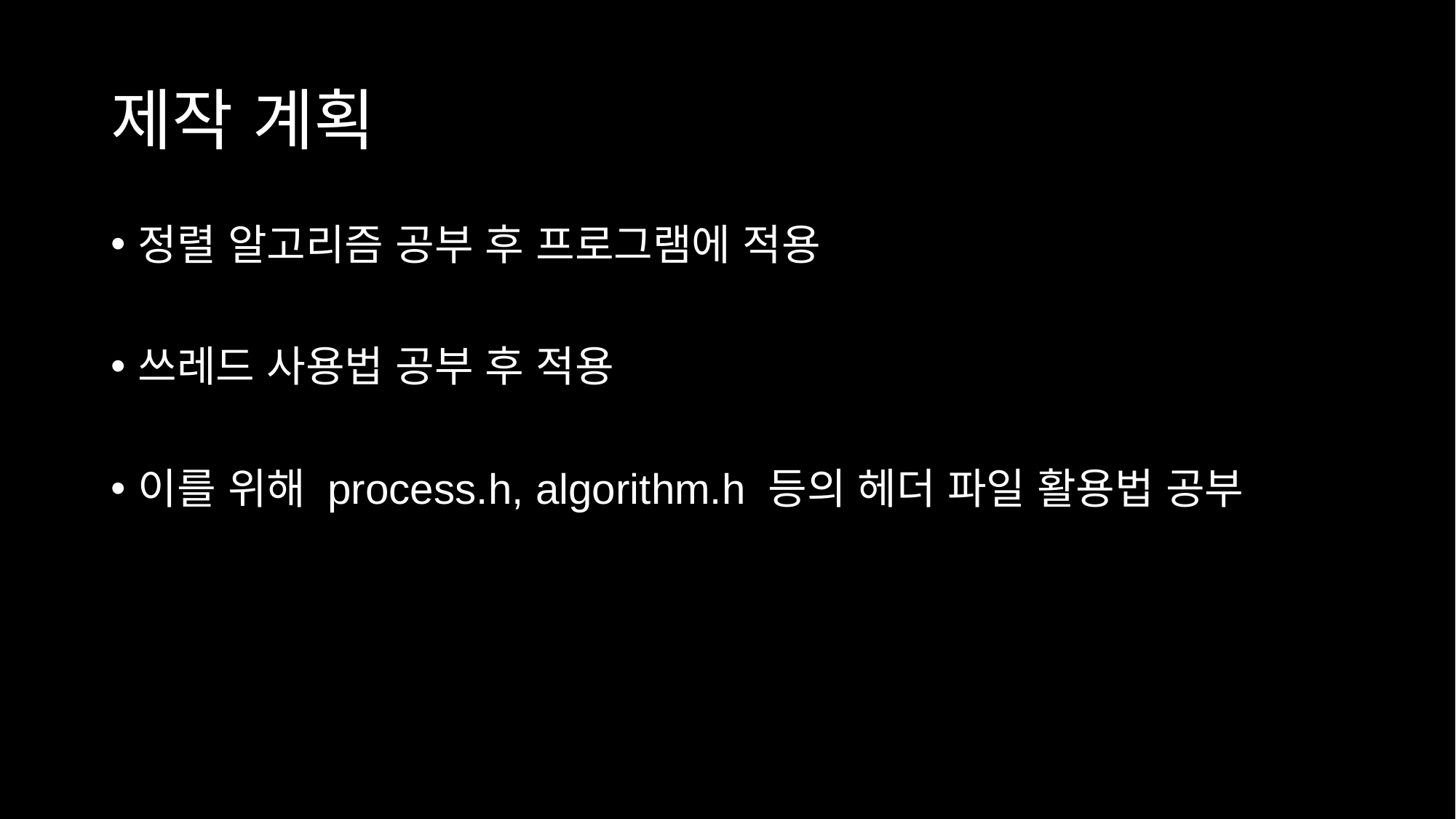

# 제작 계획
정렬 알고리즘 공부 후 프로그램에 적용

쓰레드 사용법 공부 후 적용

이를 위해 process.h, algorithm.h 등의 헤더 파일 활용법 공부